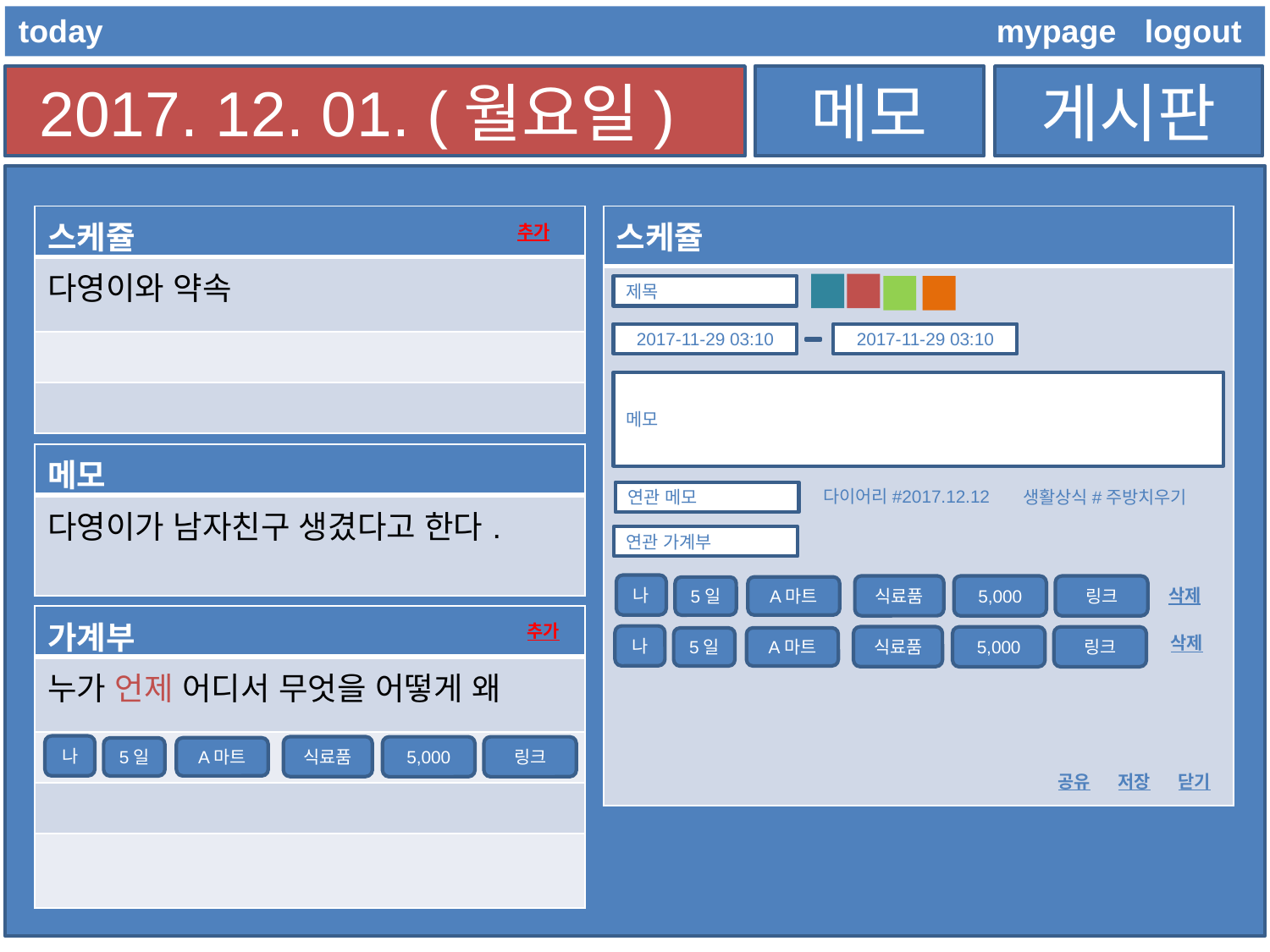

today
mypage
logout

2017. 12. 01. (월요일)
메모
게시판

| 스케쥴 |
| --- |
| 다영이와 약속 |
|  |
|  |
| 스케쥴 |
| --- |
|  |
추가

제목

2017-11-29 03:10
2017-11-29 03:10

메모
| 메모 |
| --- |
| 다영이가 남자친구 생겼다고 한다. |
다이어리#2017.12.12
연관 메모
생활상식#주방치우기
연관 가계부
나
식료품
5,000
링크
A마트
5일
삭제
| 가계부 |
| --- |
| 누가 언제 어디서 무엇을 어떻게 왜 |
|  |
|  |
|  |
추가
나
식료품
5,000
링크
A마트
삭제
5일
나
식료품
5,000
링크
A마트
5일
공유
저장
닫기